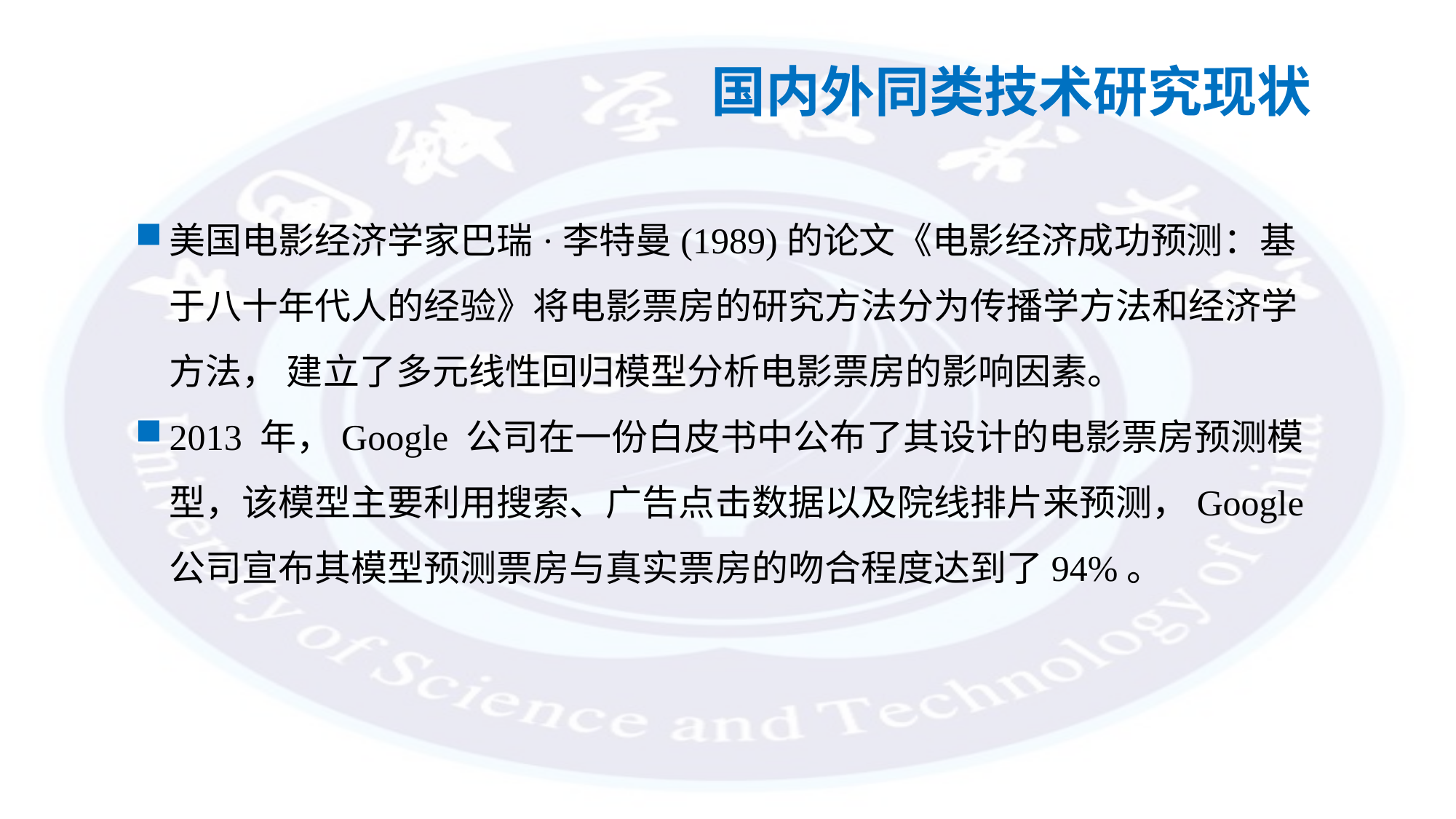

国内外同类技术研究现状

美国电影经济学家巴瑞·李特曼(1989)的论文《电影经济成功预测：基于八十年代人的经验》将电影票房的研究方法分为传播学方法和经济学方法， 建立了多元线性回归模型分析电影票房的影响因素。
2013 年，Google 公司在一份白皮书中公布了其设计的电影票房预测模型，该模型主要利用搜索、广告点击数据以及院线排片来预测，Google 公司宣布其模型预测票房与真实票房的吻合程度达到了94%。